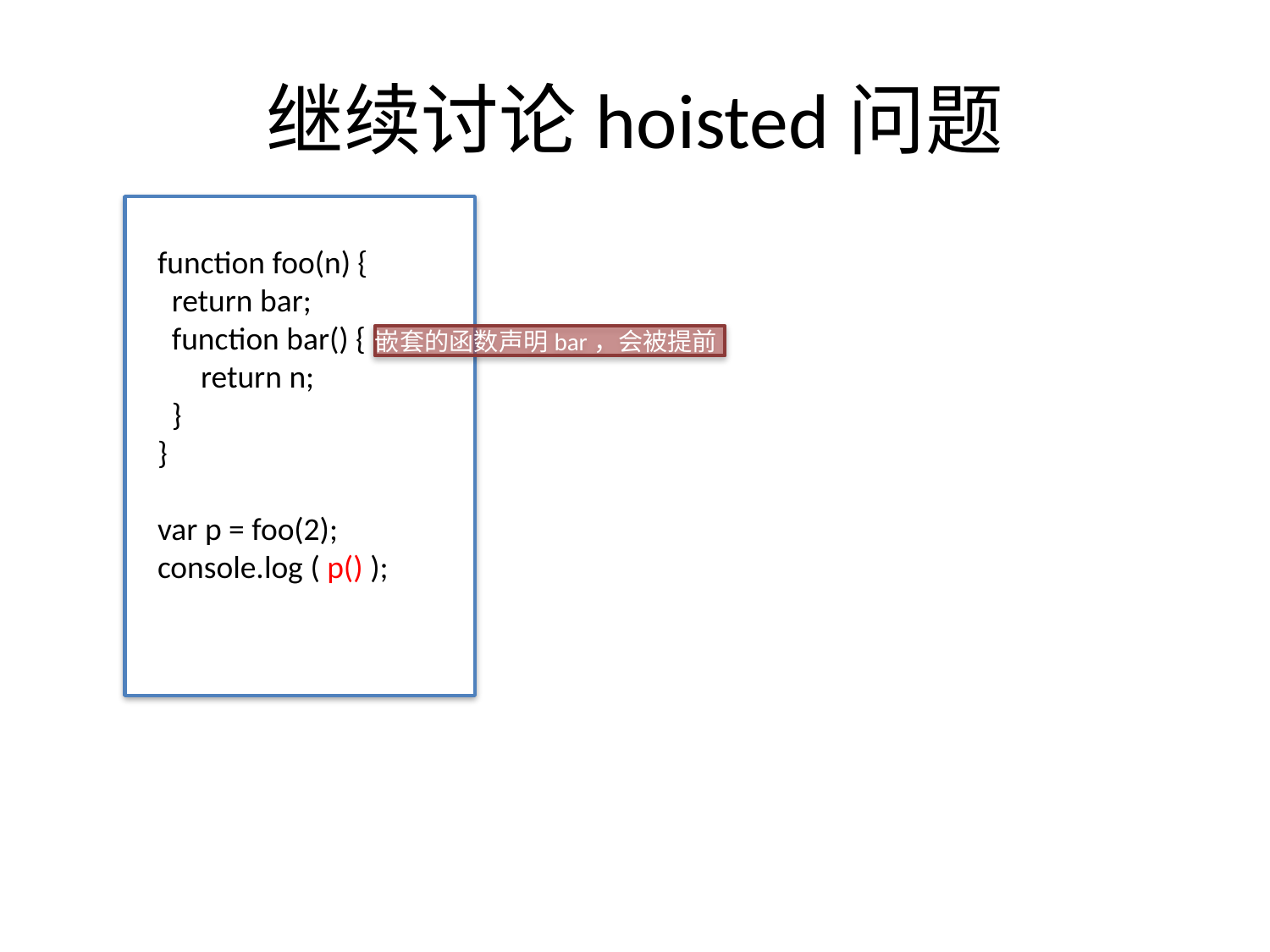

# 继续讨论hoisted问题

function foo(n) {
  return bar;
  function bar() {
      return n;
  }
}

var p = foo(2);
console.log ( p() );
嵌套的函数声明bar，会被提前